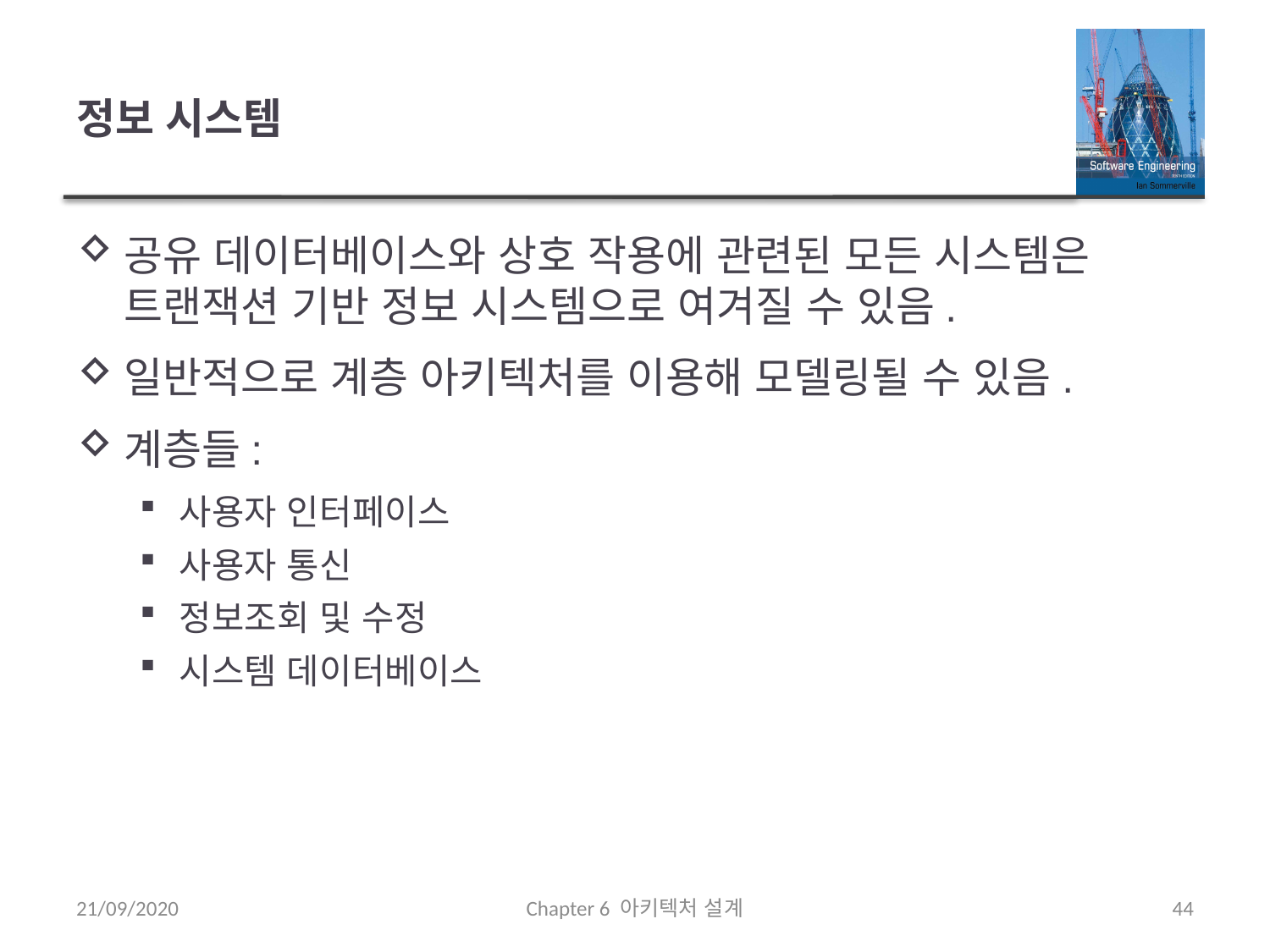

# 정보 시스템
공유 데이터베이스와 상호 작용에 관련된 모든 시스템은 트랜잭션 기반 정보 시스템으로 여겨질 수 있음.
일반적으로 계층 아키텍처를 이용해 모델링될 수 있음.
계층들:
사용자 인터페이스
사용자 통신
정보조회 및 수정
시스템 데이터베이스
21/09/2020
Chapter 6 아키텍처 설계
44